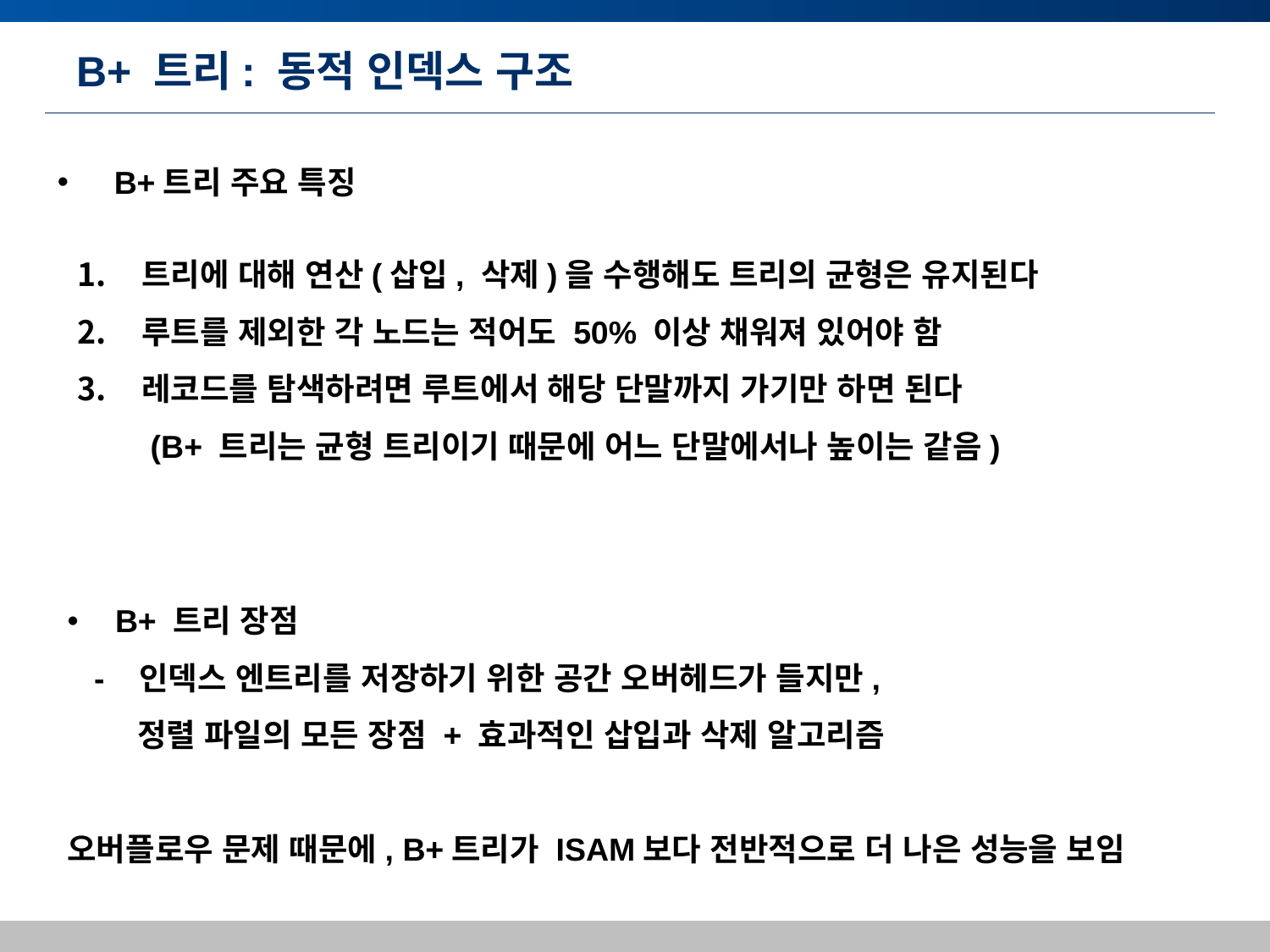

# B+ 트리: 동적 인덱스 구조
   B+트리 주요 특징
 트리에 대해 연산(삽입, 삭제)을 수행해도 트리의 균형은 유지된다
 루트를 제외한 각 노드는 적어도 50% 이상 채워져 있어야 함
 레코드를 탐색하려면 루트에서 해당 단말까지 가기만 하면 된다
  (B+ 트리는 균형 트리이기 때문에 어느 단말에서나 높이는 같음)
  B+ 트리 장점
   -   인덱스 엔트리를 저장하기 위한 공간 오버헤드가 들지만,
       정렬 파일의 모든 장점 + 효과적인 삽입과 삭제 알고리즘

오버플로우 문제 때문에, B+트리가 ISAM보다 전반적으로 더 나은 성능을 보임